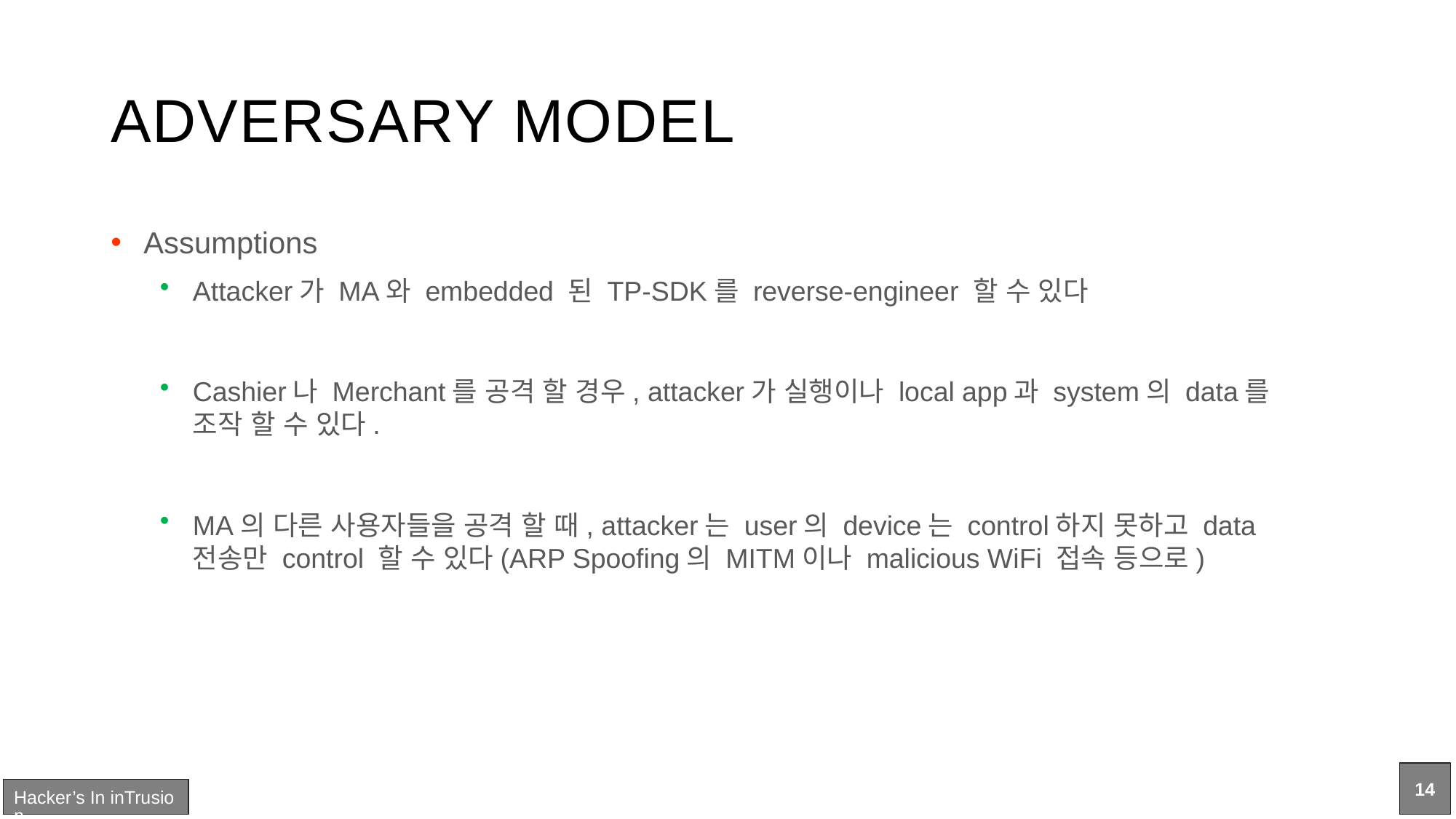

# ADVERSARY MODEL
Assumptions
Attacker가 MA와 embedded 된 TP-SDK를 reverse-engineer 할 수 있다

Cashier나 Merchant를 공격 할 경우, attacker가 실행이나 local app과 system의 data를 조작 할 수 있다.

MA의 다른 사용자들을 공격 할 때, attacker는 user의 device는 control하지 못하고 data 전송만 control 할 수 있다(ARP Spoofing의 MITM이나 malicious WiFi 접속 등으로)

14
Hacker’s In inTrusion